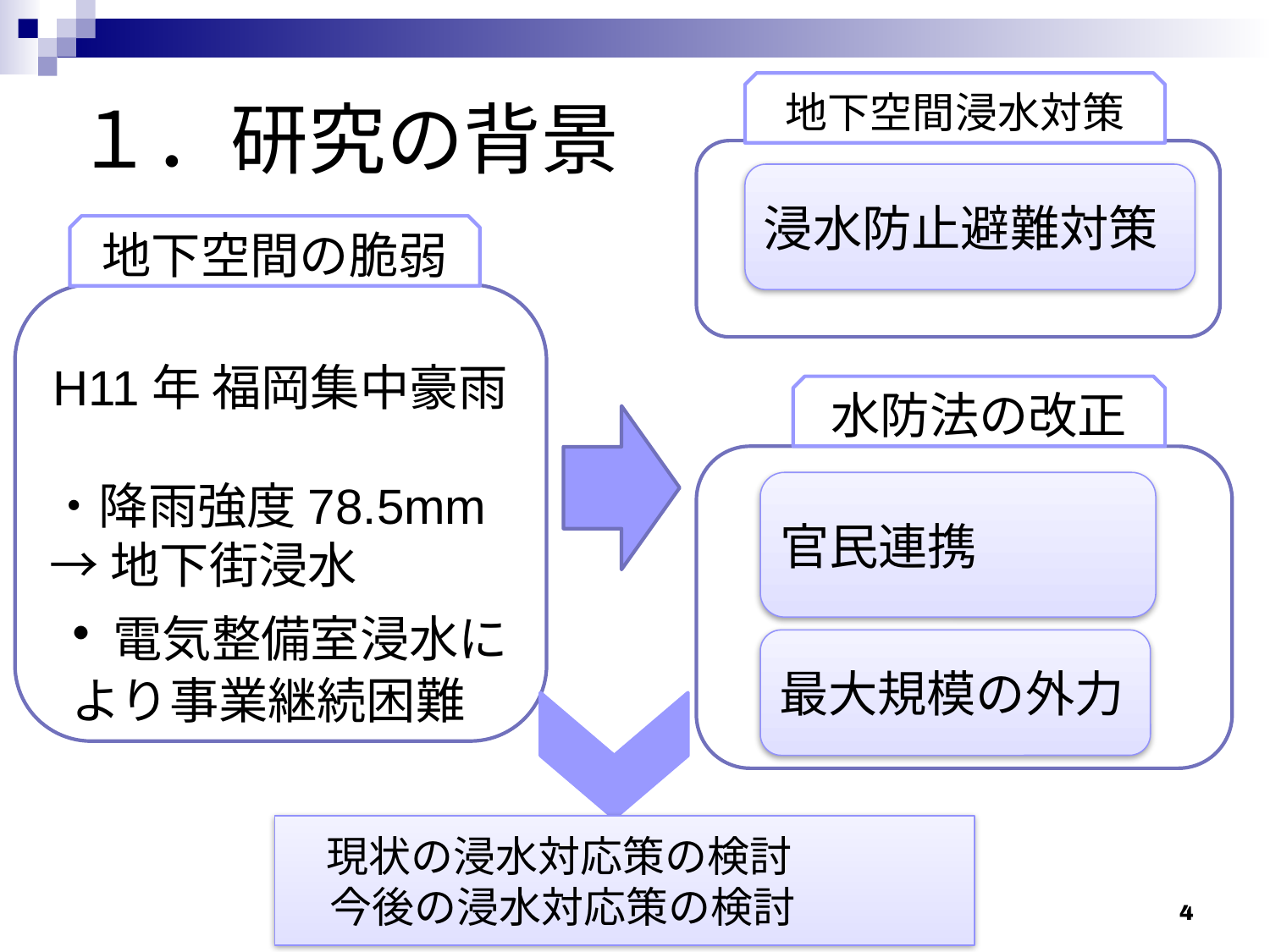

# １．研究の背景
地下空間浸水対策

浸水防止避難対策
地下空間の脆弱

H11年 福岡集中豪雨

・降雨強度78.5mm
→地下街浸水
・電気整備室浸水に   より事業継続困難
水防法の改正

官民連携
最大規模の外力

　 現状の浸水対応策の検討
　今後の浸水対応策の検討
4